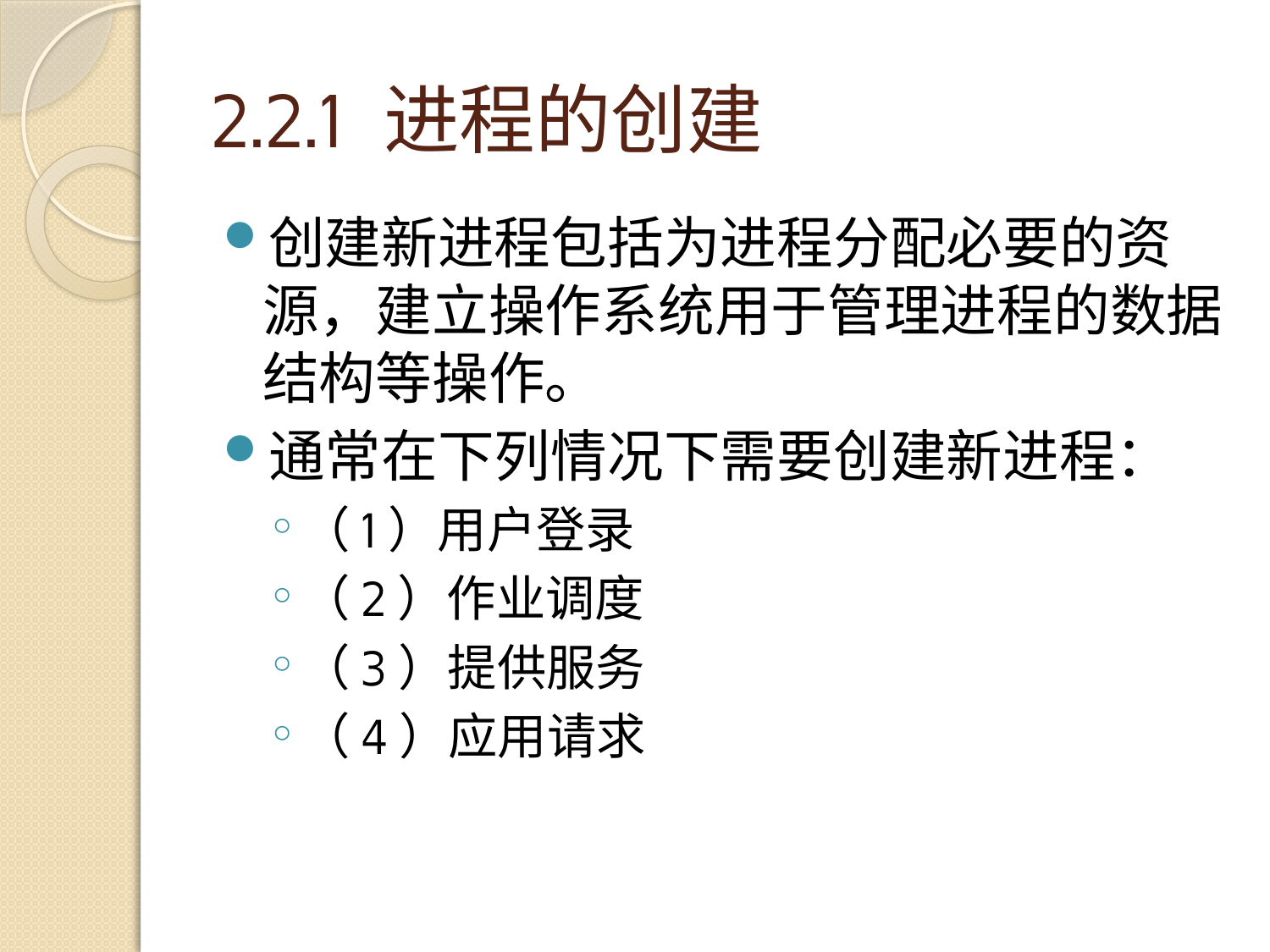

# 2.2.1 进程的创建
创建新进程包括为进程分配必要的资源，建立操作系统用于管理进程的数据结构等操作。
通常在下列情况下需要创建新进程：
（1）用户登录
（2）作业调度
（3）提供服务
（4）应用请求